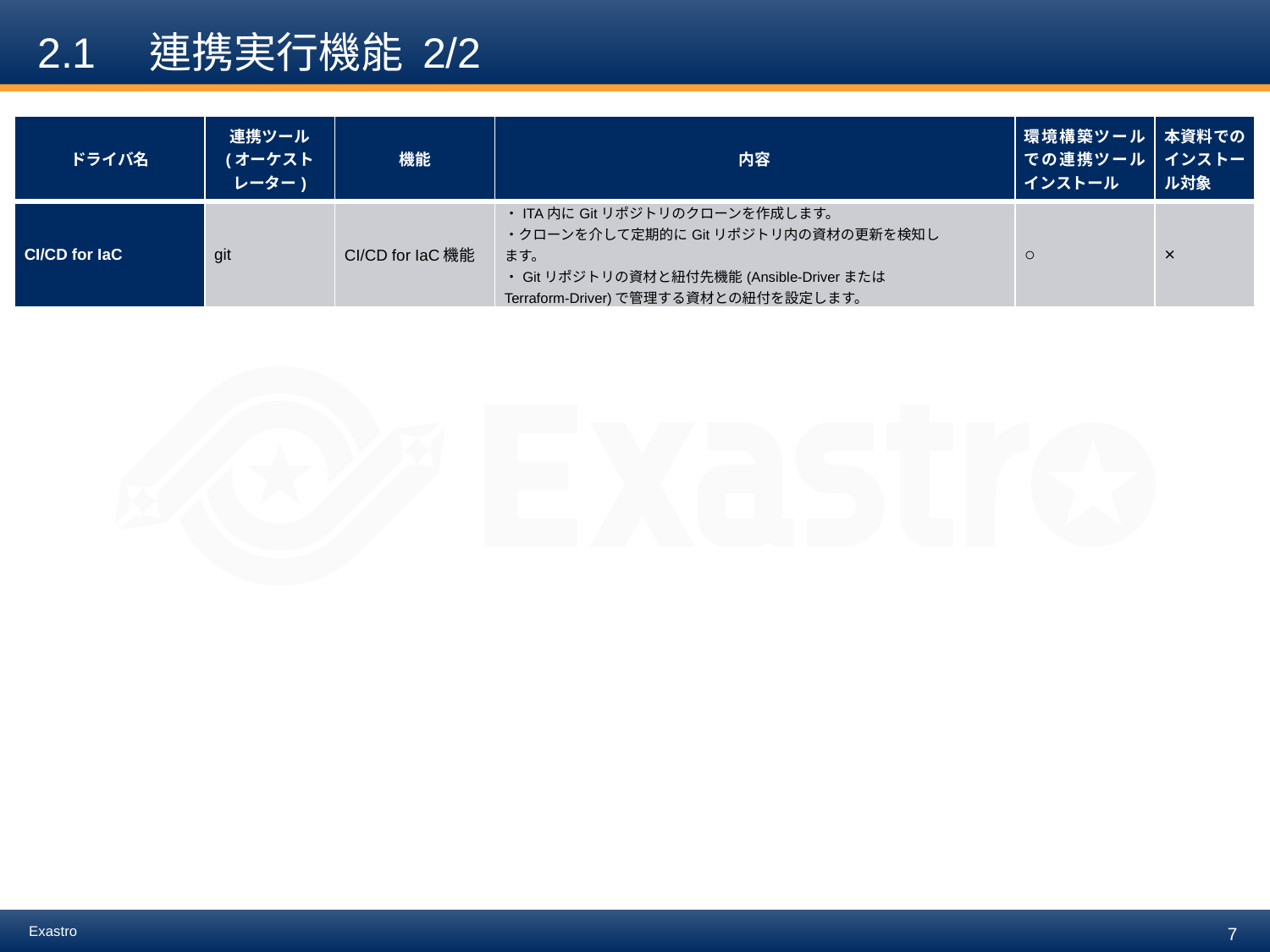

# 2.1　連携実行機能 2/2
| ドライバ名 | 連携ツール (オーケスト レーター) | 機能 | 内容 | 環境構築ツールでの連携ツールインストール | 本資料でのインストール対象 |
| --- | --- | --- | --- | --- | --- |
| CI/CD for IaC | git | CI/CD for IaC機能 | ・ITA内にGitリポジトリのクローンを作成します。 ・クローンを介して定期的にGitリポジトリ内の資材の更新を検知し ます。 ・Gitリポジトリの資材と紐付先機能(Ansible-Driverまたは Terraform-Driver)で管理する資材との紐付を設定します。 | ○ | × |